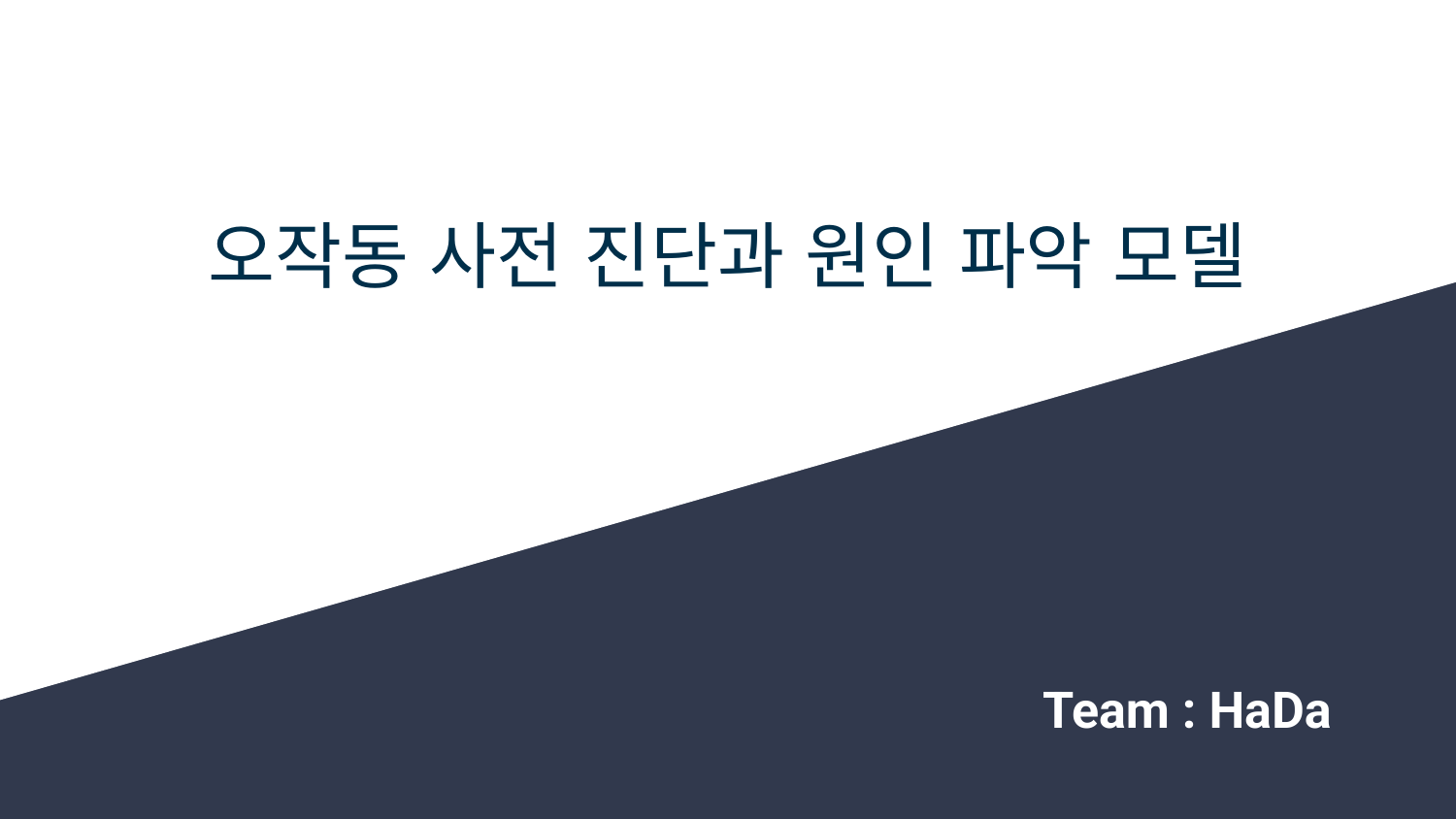

# 오작동 사전 진단과 원인 파악 모델
Team : HaDa